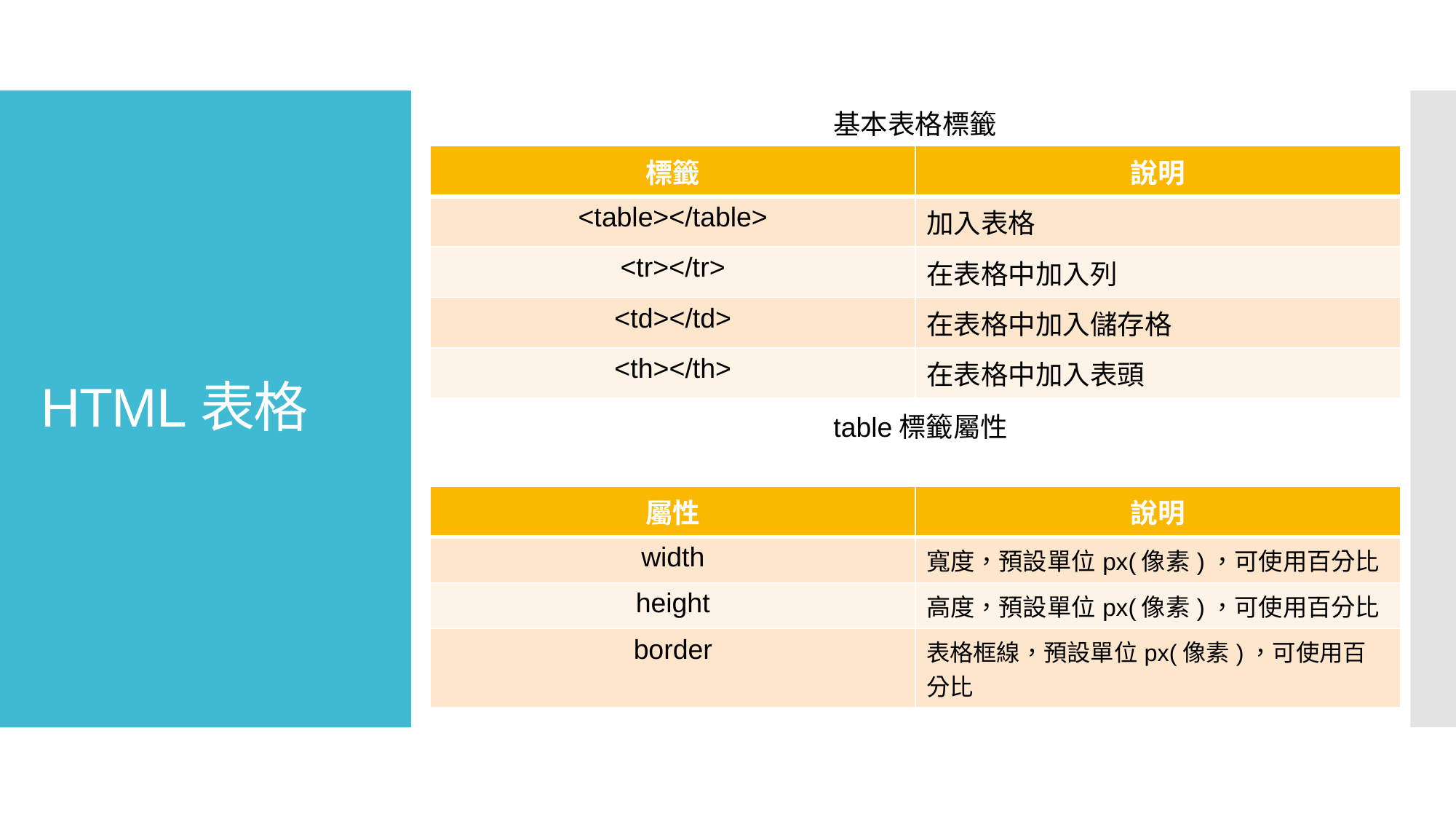

基本表格標籤
# HTML表格
| 標籤 | 說明 |
| --- | --- |
| <table></table> | 加入表格 |
| <tr></tr> | 在表格中加入列 |
| <td></td> | 在表格中加入儲存格 |
| <th></th> | 在表格中加入表頭 |
table標籤屬性
| 屬性 | 說明 |
| --- | --- |
| width | 寬度，預設單位px(像素)，可使用百分比 |
| height | 高度，預設單位px(像素)，可使用百分比 |
| border | 表格框線，預設單位px(像素)，可使用百分比 |